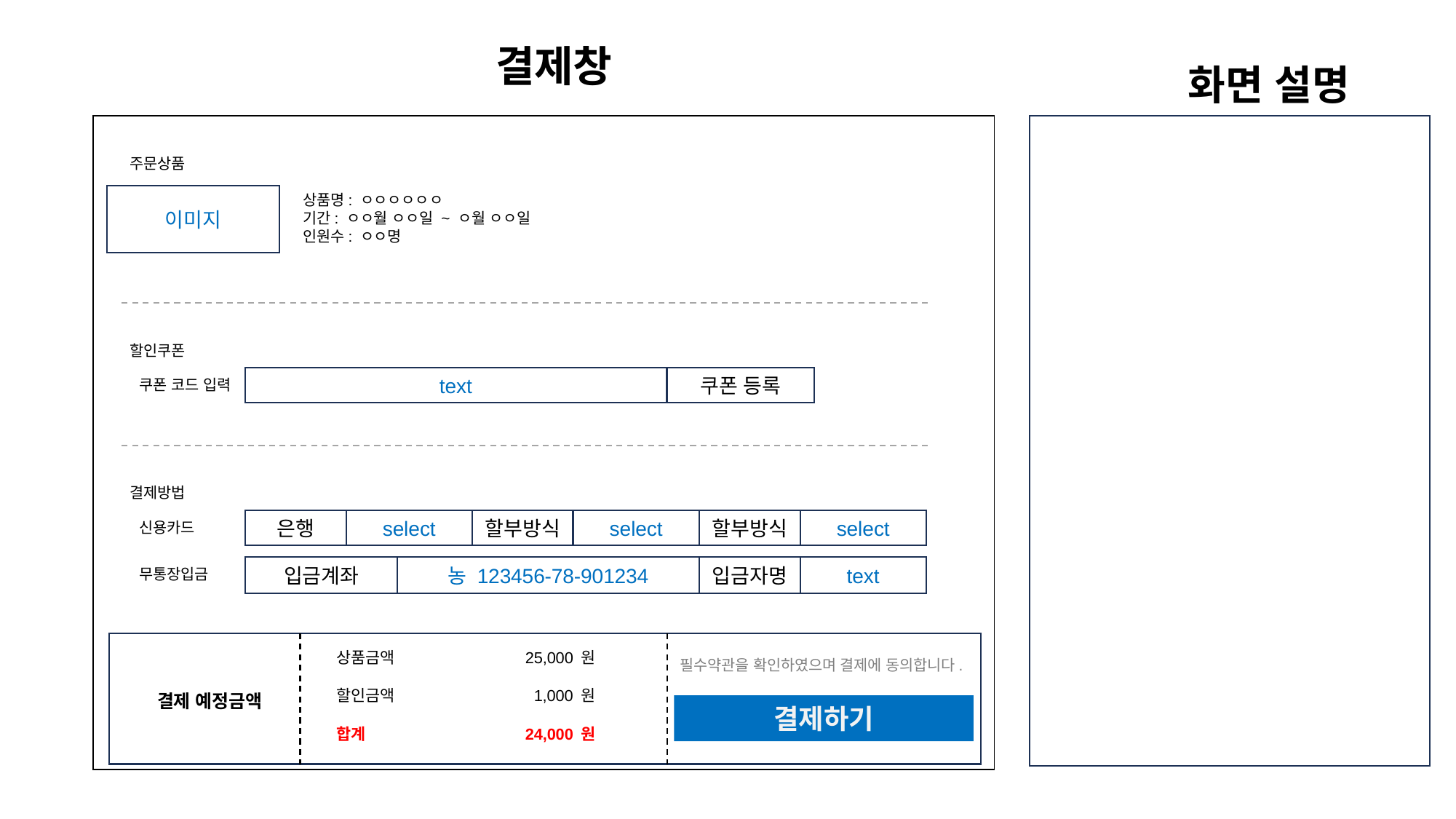

결제창
화면 설명
|  |
| --- |

주문상품
상품명: ㅇㅇㅇㅇㅇㅇ
기간: ㅇㅇ월 ㅇㅇ일 ~ ㅇ월 ㅇㅇ일
인원수: ㅇㅇ명
이미지
할인쿠폰
text
쿠폰 등록
쿠폰 코드 입력
결제방법
은행
select
할부방식
select
할부방식
select

신용카드
입금계좌
농 123456-78-901234
입금자명
text
무통장입금

상품금액

할인금액

합계
25,000 원

1,000 원

24,000 원
필수약관을 확인하였으며 결제에 동의합니다.
결제 예정금액
결제하기